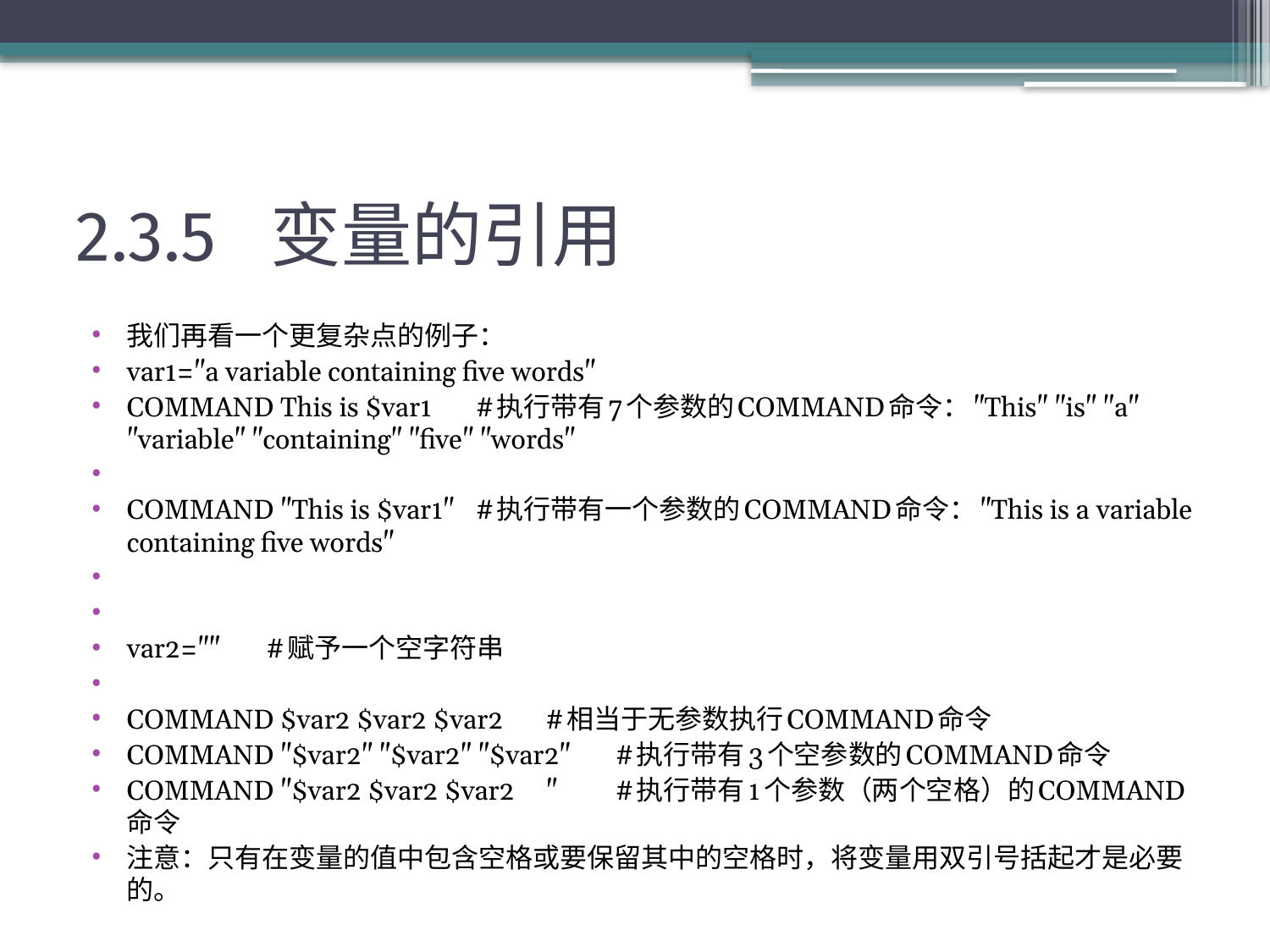

# 2.3.5  变量的引用
我们再看一个更复杂点的例子：
var1="a variable containing five words"
COMMAND This is $var1		#执行带有7个参数的COMMAND命令："This" "is" "a" "variable" "containing" "five" "words"

COMMAND "This is $var1"	#执行带有一个参数的COMMAND命令："This is a variable containing five words"

var2=""					#赋予一个空字符串

COMMAND $var2 $var2 $var2			#相当于无参数执行COMMAND命令
COMMAND "$var2" "$var2" "$var2"		#执行带有3个空参数的COMMAND命令
COMMAND "$var2 $var2 $var2	"		#执行带有1个参数（两个空格）的COMMAND命令
注意：只有在变量的值中包含空格或要保留其中的空格时，将变量用双引号括起才是必要的。